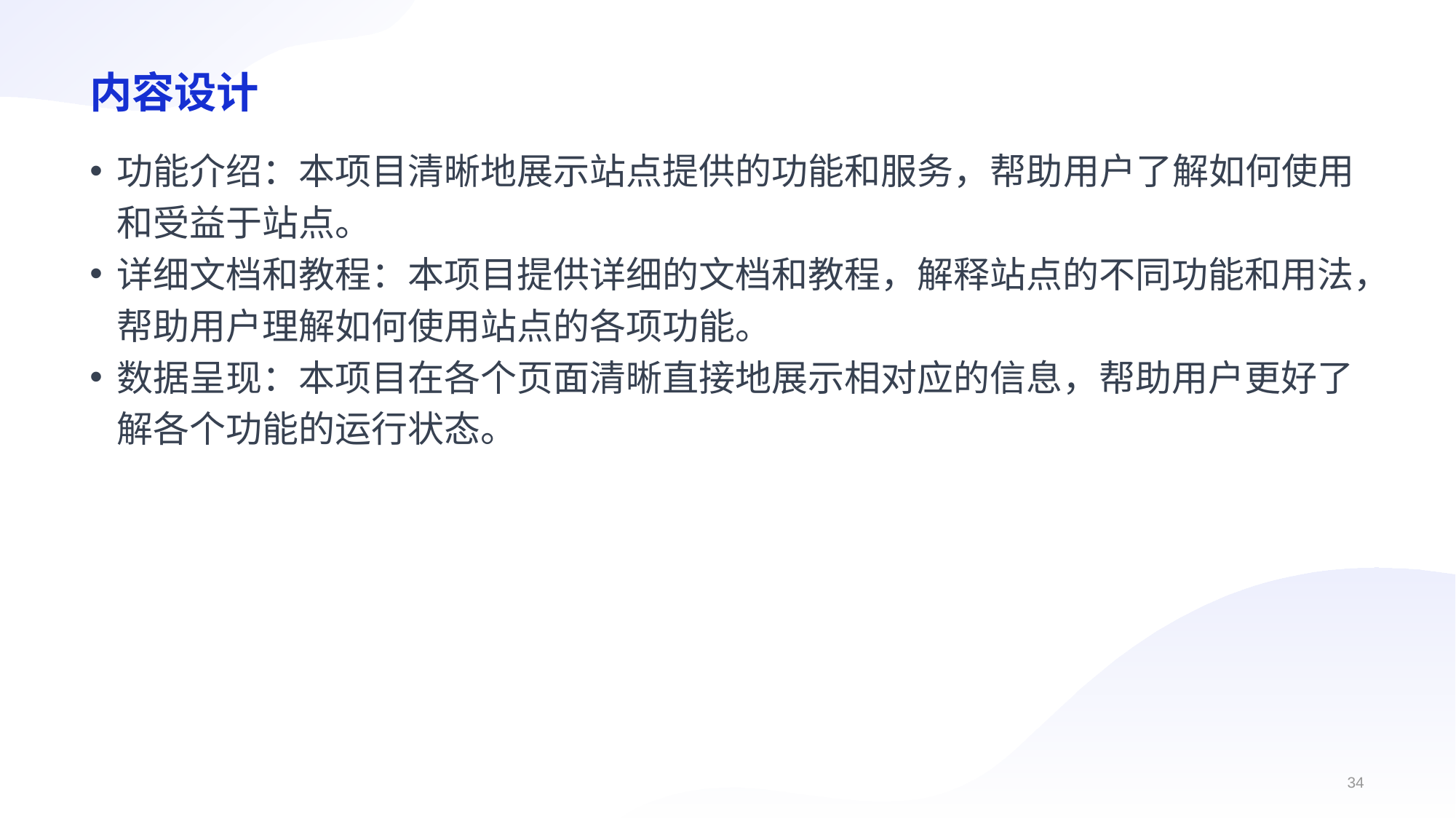

# 内容设计
功能介绍：本项目清晰地展示站点提供的功能和服务，帮助用户了解如何使用和受益于站点。
详细文档和教程：本项目提供详细的文档和教程，解释站点的不同功能和用法，帮助用户理解如何使用站点的各项功能。
数据呈现：本项目在各个页面清晰直接地展示相对应的信息，帮助用户更好了解各个功能的运行状态。
34